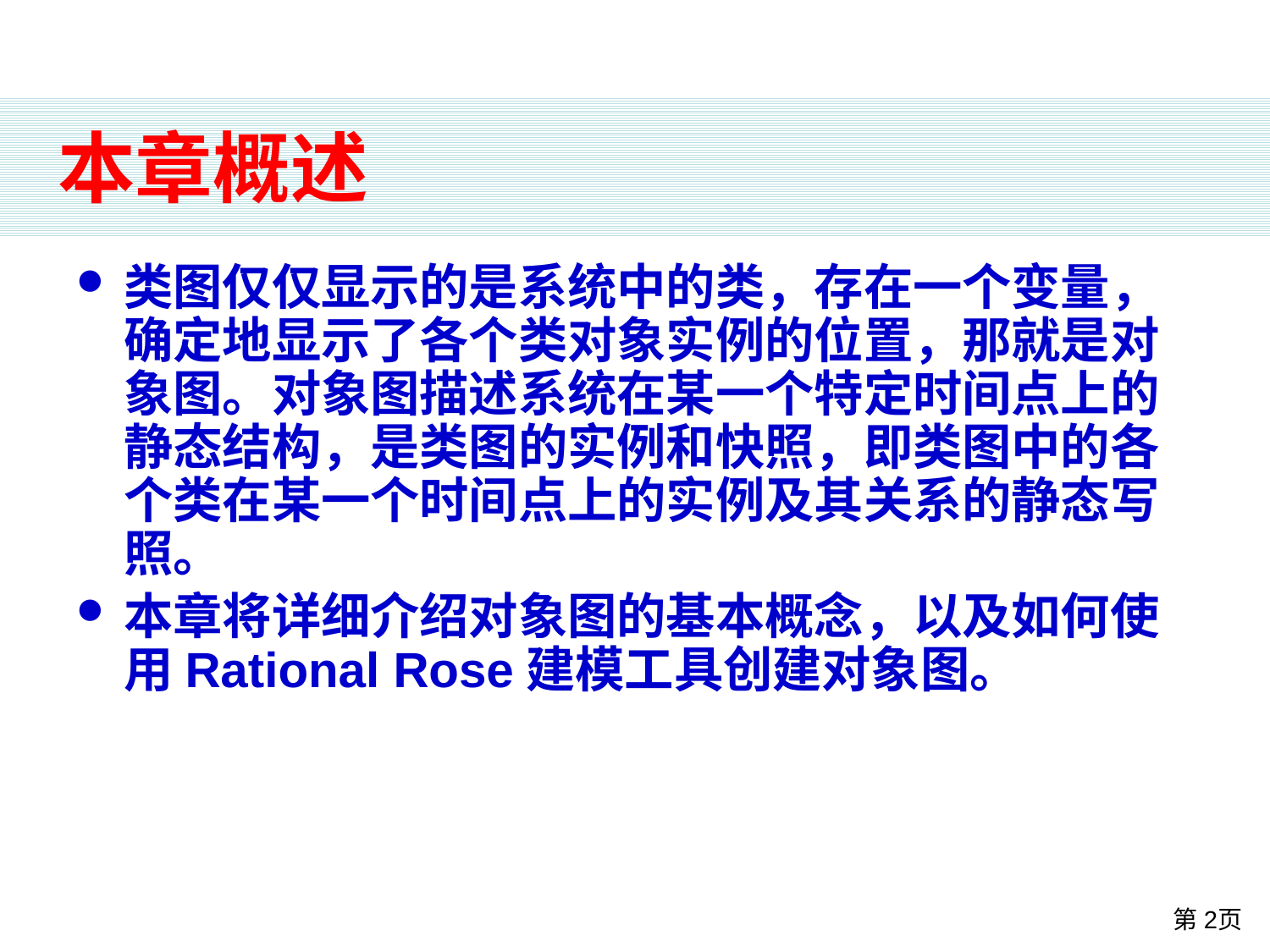

# 本章概述
类图仅仅显示的是系统中的类，存在一个变量，确定地显示了各个类对象实例的位置，那就是对象图。对象图描述系统在某一个特定时间点上的静态结构，是类图的实例和快照，即类图中的各个类在某一个时间点上的实例及其关系的静态写照。
本章将详细介绍对象图的基本概念，以及如何使用Rational Rose建模工具创建对象图。
第2页